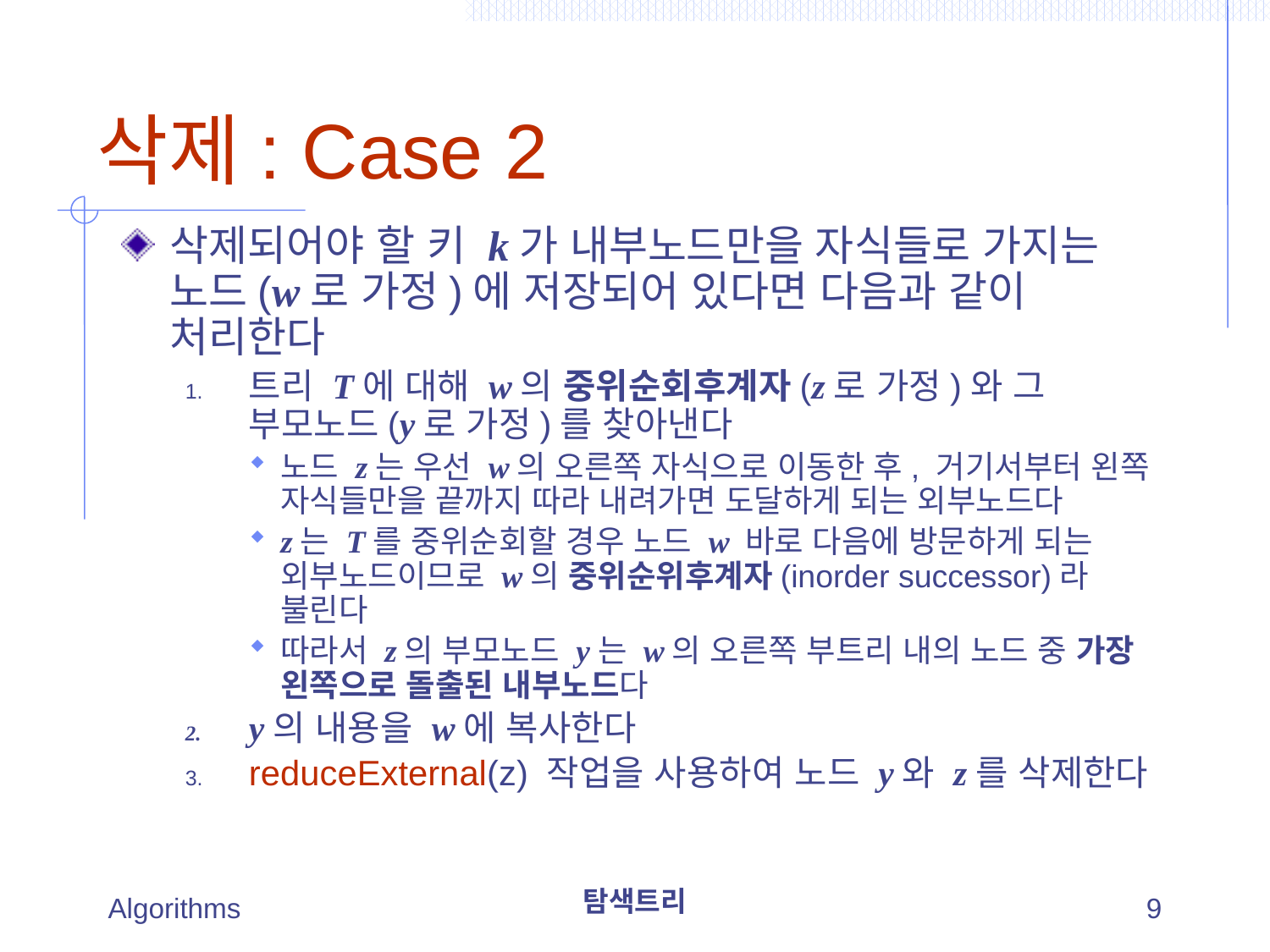

# 삭제: Case 2
삭제되어야 할 키 k가 내부노드만을 자식들로 가지는 노드(w로 가정)에 저장되어 있다면 다음과 같이 처리한다
트리 T에 대해 w의 중위순회후계자(z로 가정)와 그 부모노드(y로 가정)를 찾아낸다
노드 z는 우선 w의 오른쪽 자식으로 이동한 후, 거기서부터 왼쪽 자식들만을 끝까지 따라 내려가면 도달하게 되는 외부노드다
z는 T를 중위순회할 경우 노드 w 바로 다음에 방문하게 되는 외부노드이므로 w의 중위순위후계자(inorder successor)라 불린다
따라서 z의 부모노드 y는 w의 오른쪽 부트리 내의 노드 중 가장 왼쪽으로 돌출된 내부노드다
y의 내용을 w에 복사한다
reduceExternal(z) 작업을 사용하여 노드 y와 z를 삭제한다
Algorithms
탐색트리
9